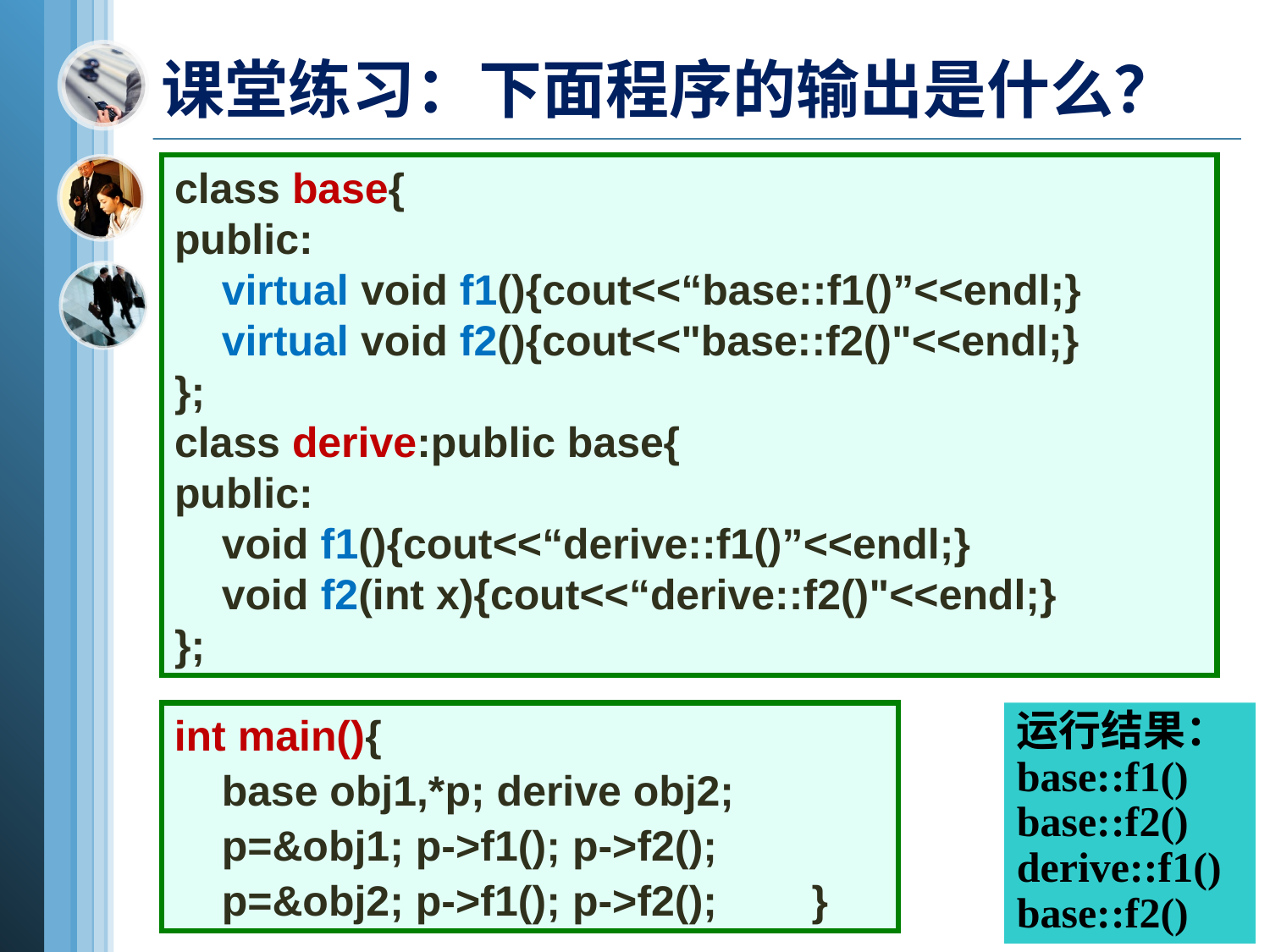

课堂练习：下面程序的输出是什么？
class base{
public:
    virtual void f1(){cout<<“base::f1()”<<endl;}
    virtual void f2(){cout<<"base::f2()"<<endl;}
};
class derive:public base{
public:
    void f1(){cout<<“derive::f1()”<<endl;}
    void f2(int x){cout<<“derive::f2()"<<endl;}
};
int main(){
    base obj1,*p; derive obj2;
    p=&obj1; p->f1(); p->f2();
    p=&obj2; p->f1(); p->f2();        }
运行结果：
base::f1()
base::f2()
derive::f1()
base::f2()